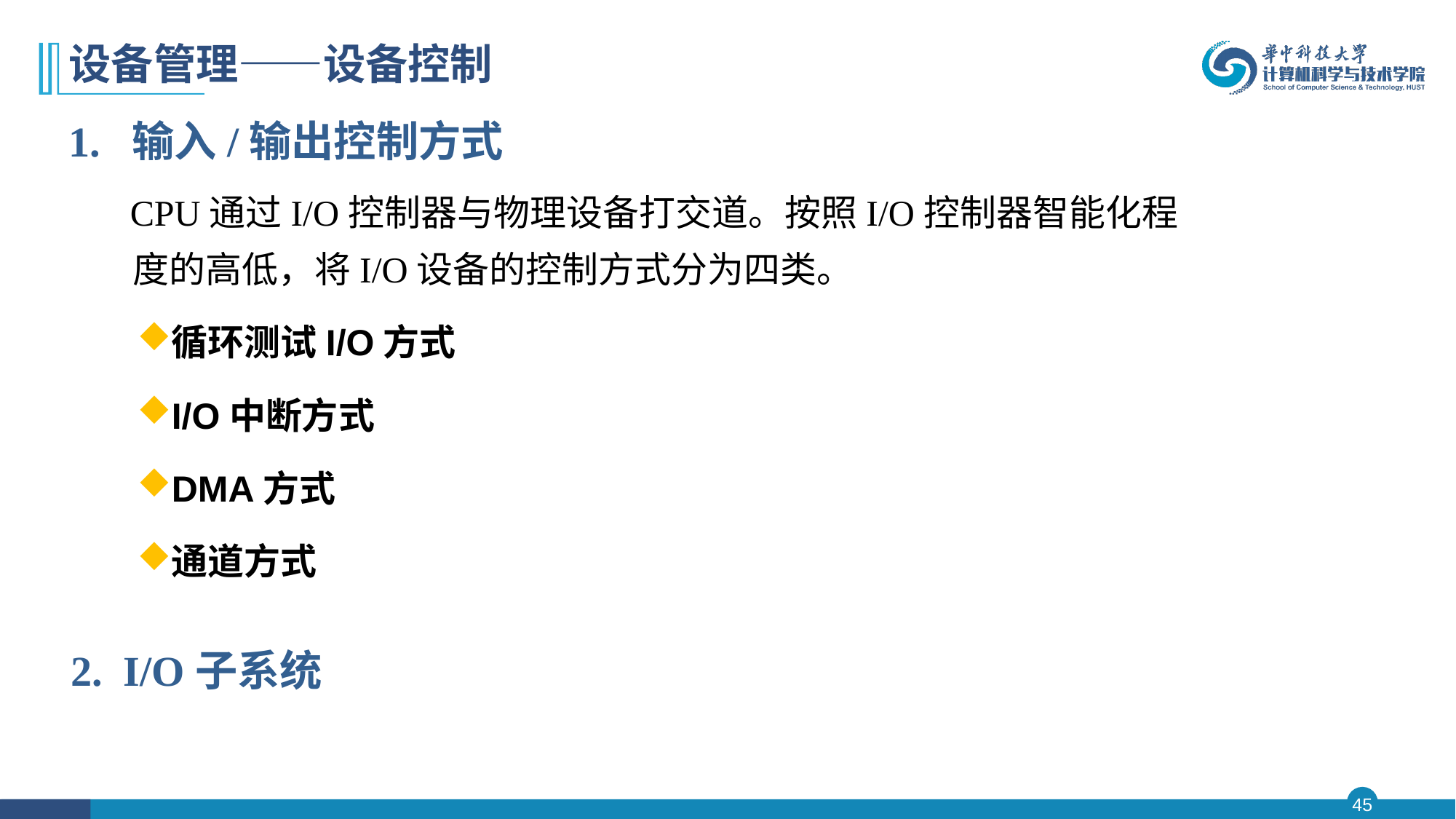

# 设备管理——设备控制
1.  输入/输出控制方式
        CPU通过I/O控制器与物理设备打交道。按照I/O控制器智能化程度的高低，将I/O设备的控制方式分为四类。
循环测试I/O方式
I/O中断方式
DMA方式
通道方式
2.  I/O子系统